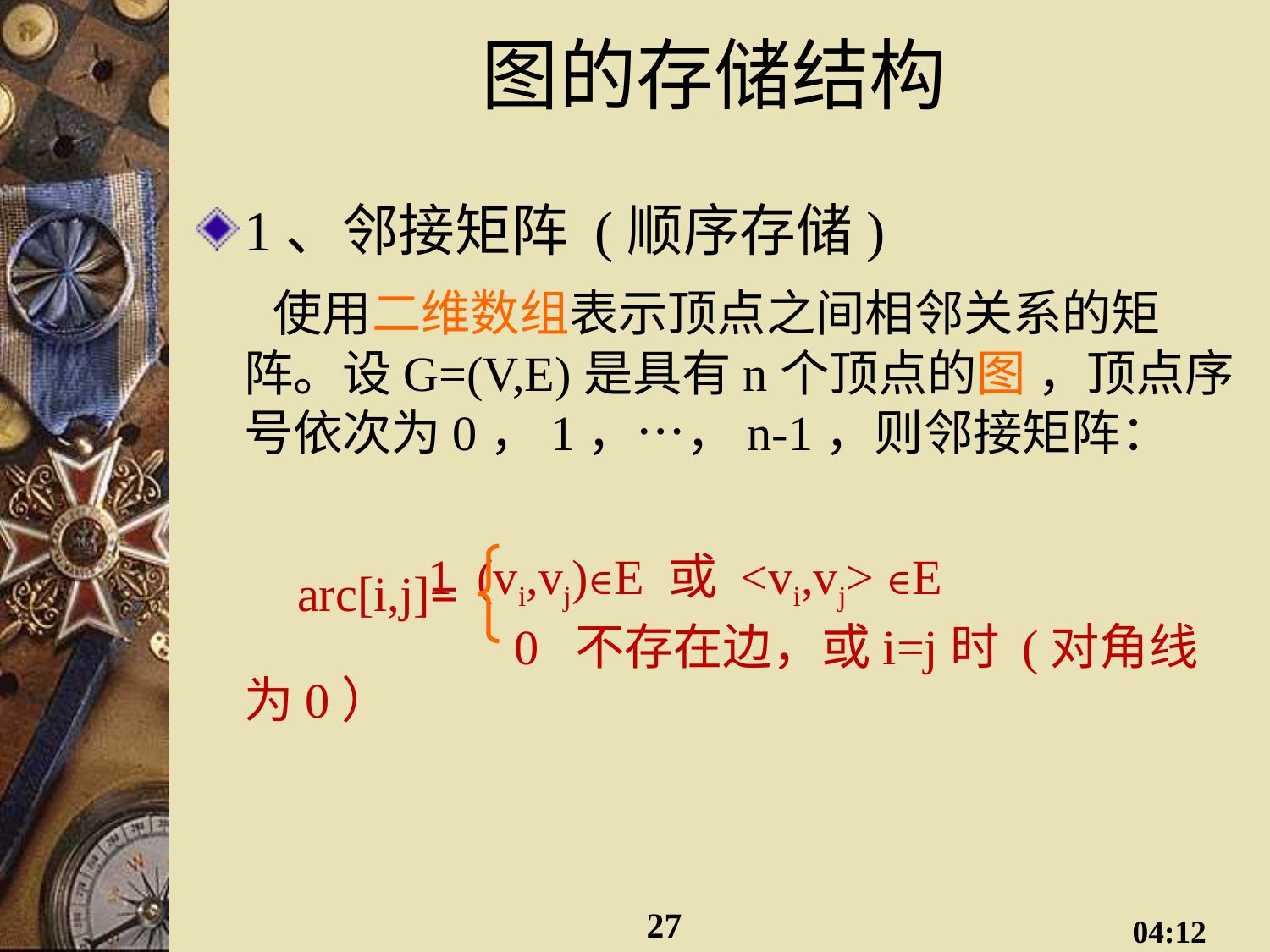

# 图的存储结构
1、邻接矩阵 (顺序存储)
     使用二维数组表示顶点之间相邻关系的矩阵。设G=(V,E)是具有n个顶点的图 ，顶点序号依次为0，1，…，n-1，则邻接矩阵：

         	    1  (vi,vj)∈E 或 <vi,vj> ∈E
   	                      0  不存在边，或i=j时 (对角线为0）

arc[i,j]=